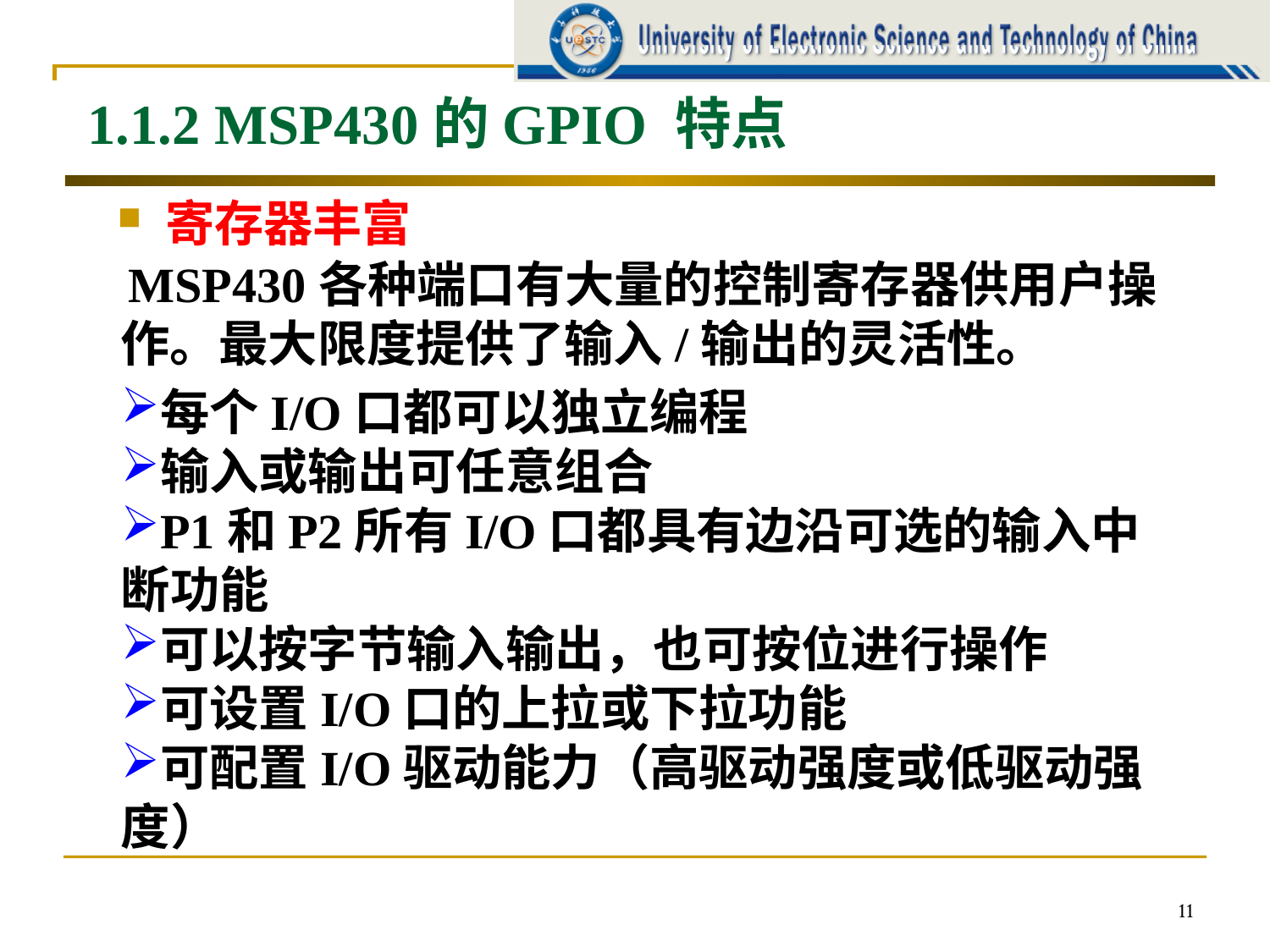

1.1.2 MSP430的GPIO 特点
# 寄存器丰富
    MSP430各种端口有大量的控制寄存器供用户操作。最大限度提供了输入/输出的灵活性。

每个I/O口都可以独立编程
输入或输出可任意组合
P1和P2所有I/O口都具有边沿可选的输入中断功能
可以按字节输入输出，也可按位进行操作
可设置I/O口的上拉或下拉功能
可配置I/O驱动能力（高驱动强度或低驱动强度）
11